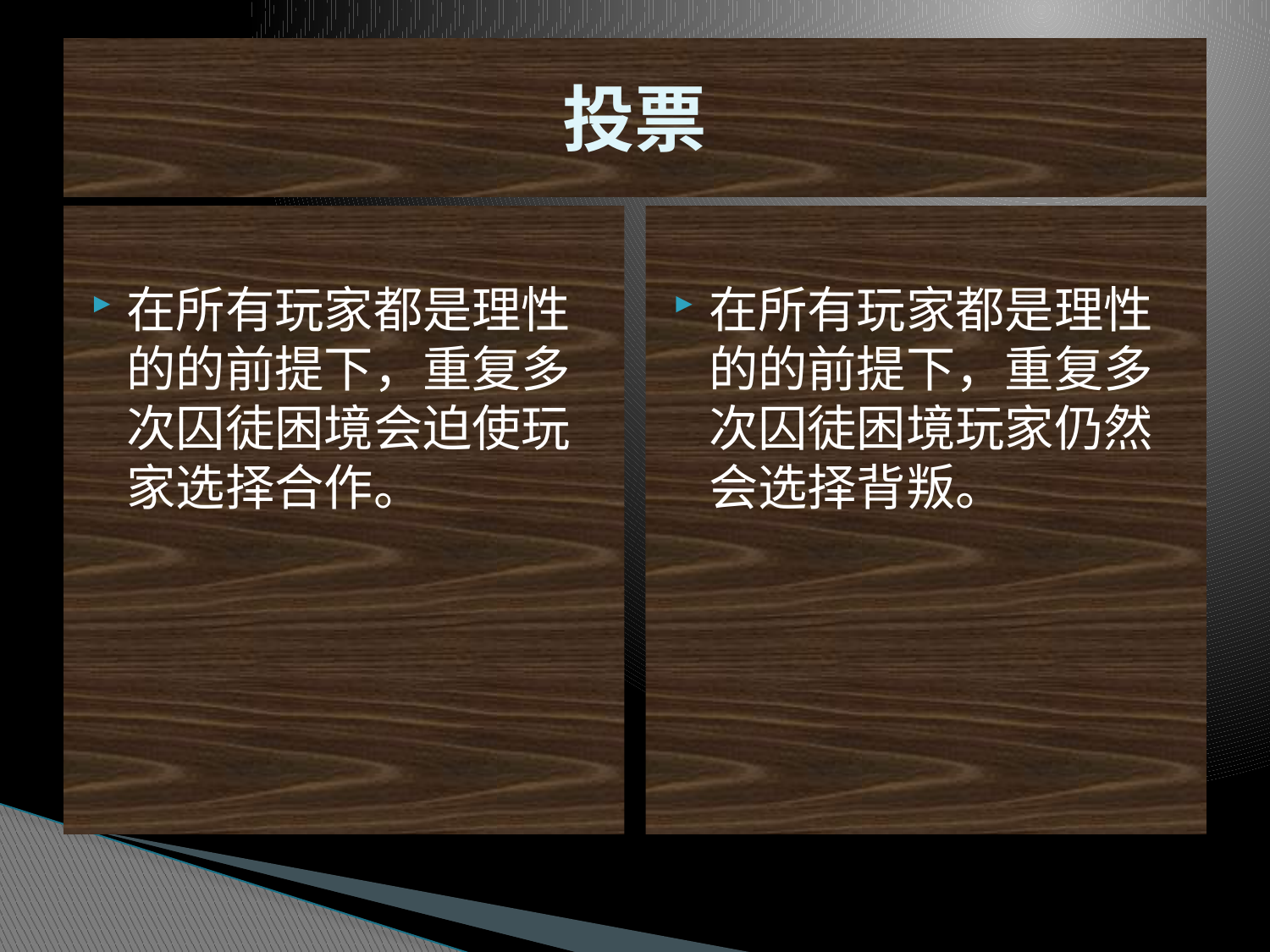

# 投票

在所有玩家都是理性的的前提下，重复多次囚徒困境会迫使玩家选择合作。

在所有玩家都是理性的的前提下，重复多次囚徒困境玩家仍然会选择背叛。